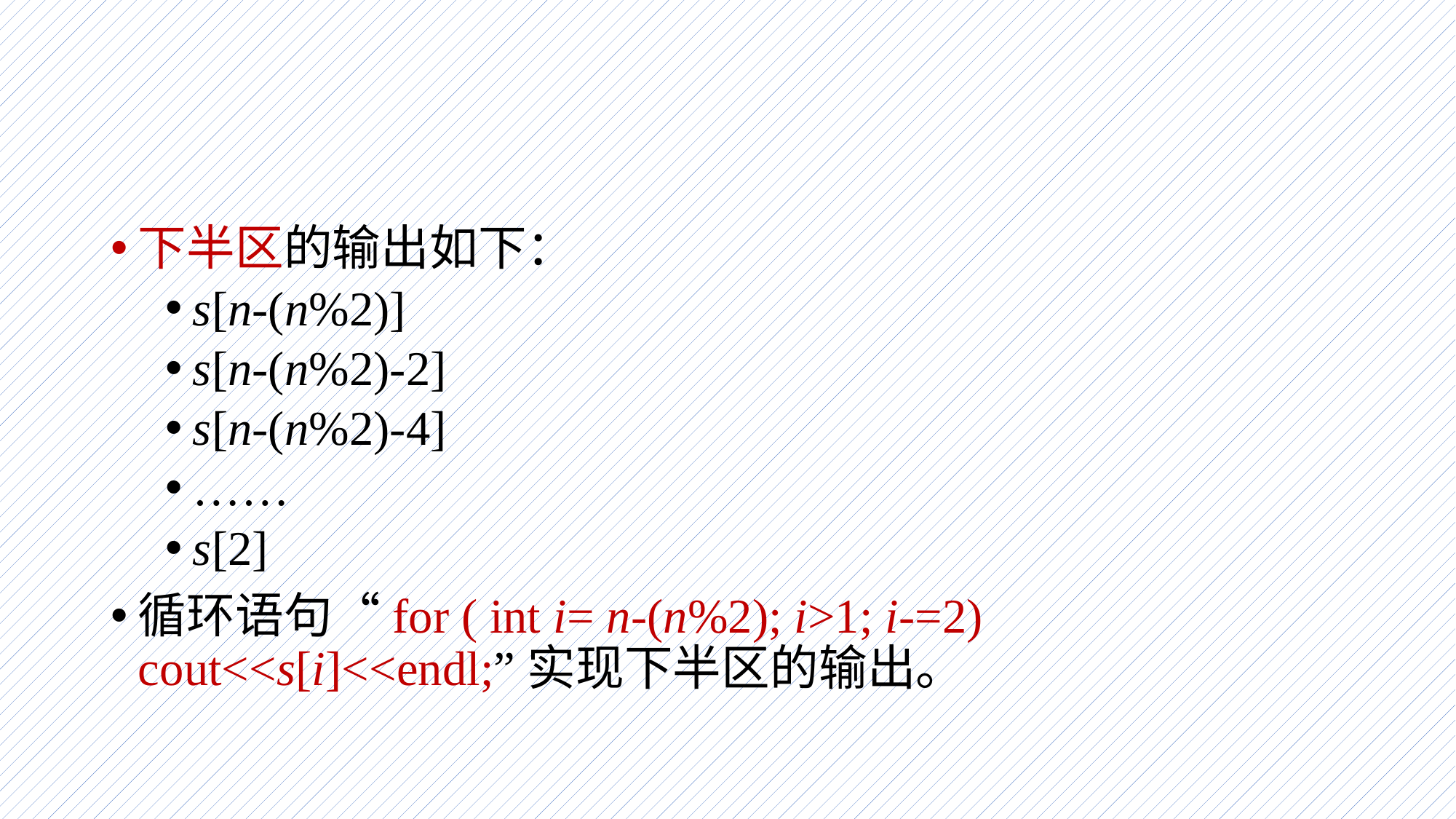

#
下半区的输出如下：
s[n-(n%2)]
s[n-(n%2)-2]
s[n-(n%2)-4]
……
s[2]
循环语句“for ( int i= n-(n%2); i>1; i-=2) cout<<s[i]<<endl;”实现下半区的输出。